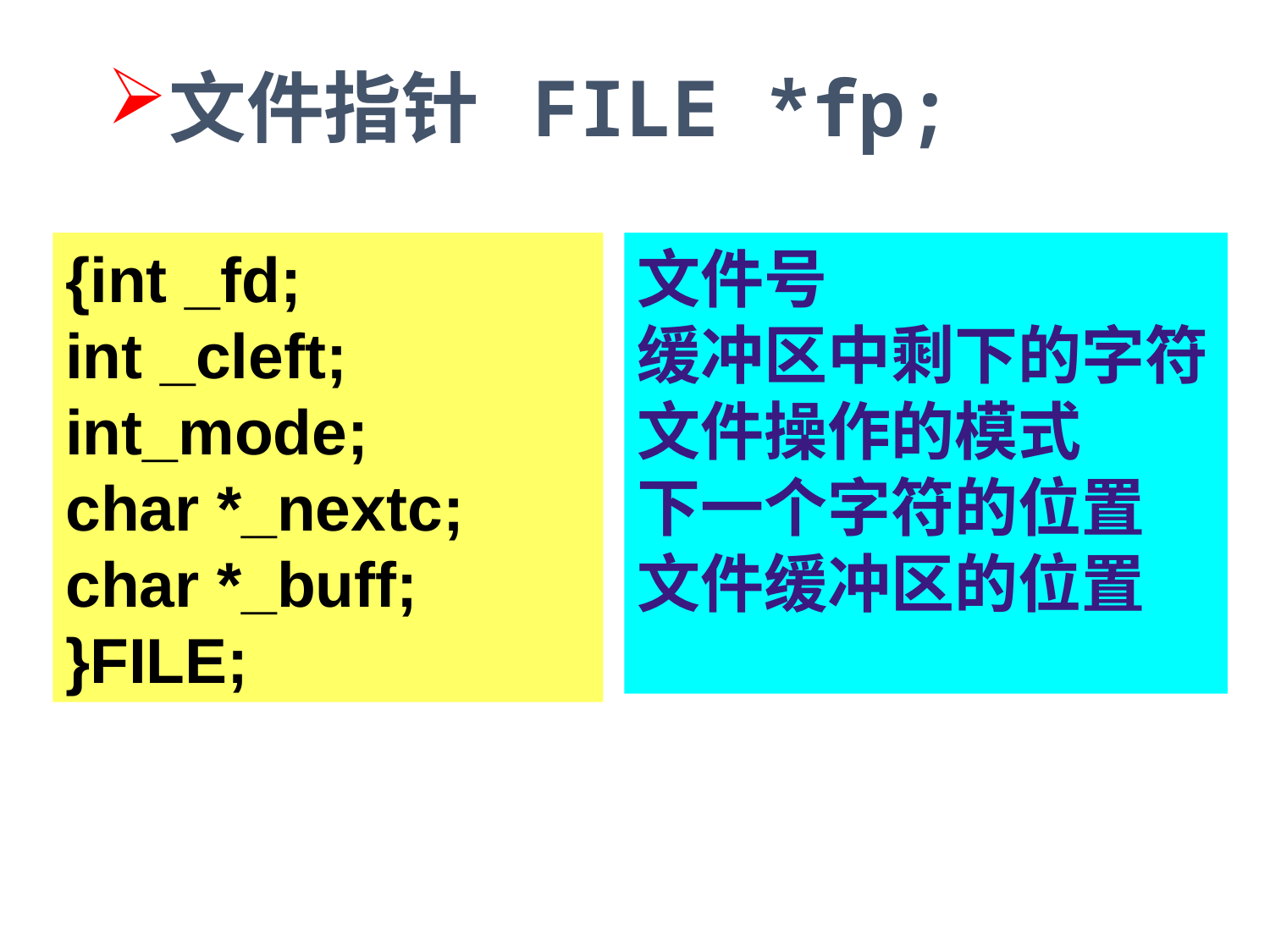

文件指针  FILE *fp;

{int _fd;
int _cleft;
int_mode;
char *_nextc;
char *_buff;
}FILE;
文件号
缓冲区中剩下的字符
文件操作的模式
下一个字符的位置
文件缓冲区的位置